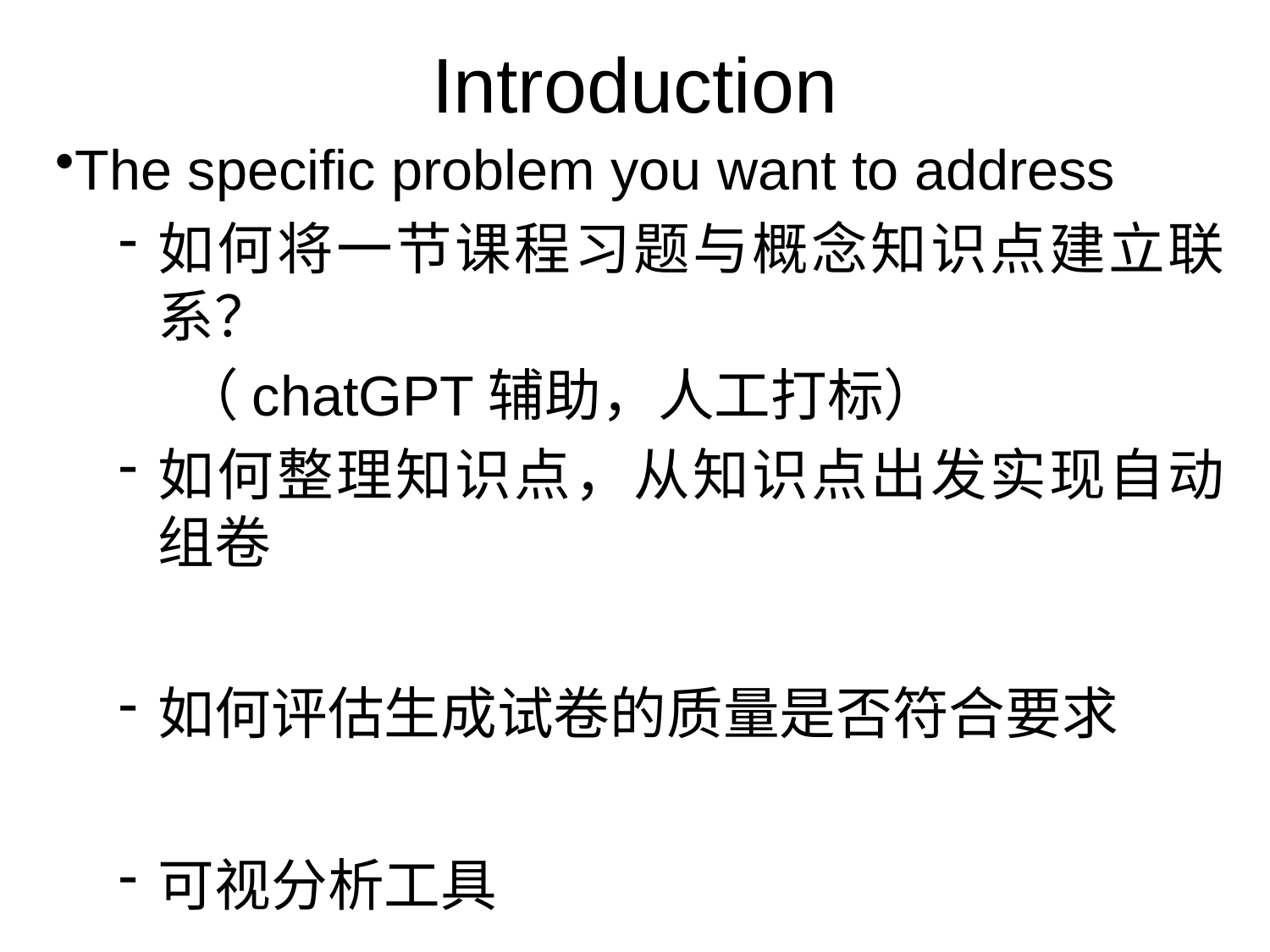

# Introduction

The specific problem you want to address
如何将一节课程习题与概念知识点建立联系？
	（chatGPT辅助，人工打标）
如何整理知识点，从知识点出发实现自动组卷

如何评估生成试卷的质量是否符合要求

可视分析工具